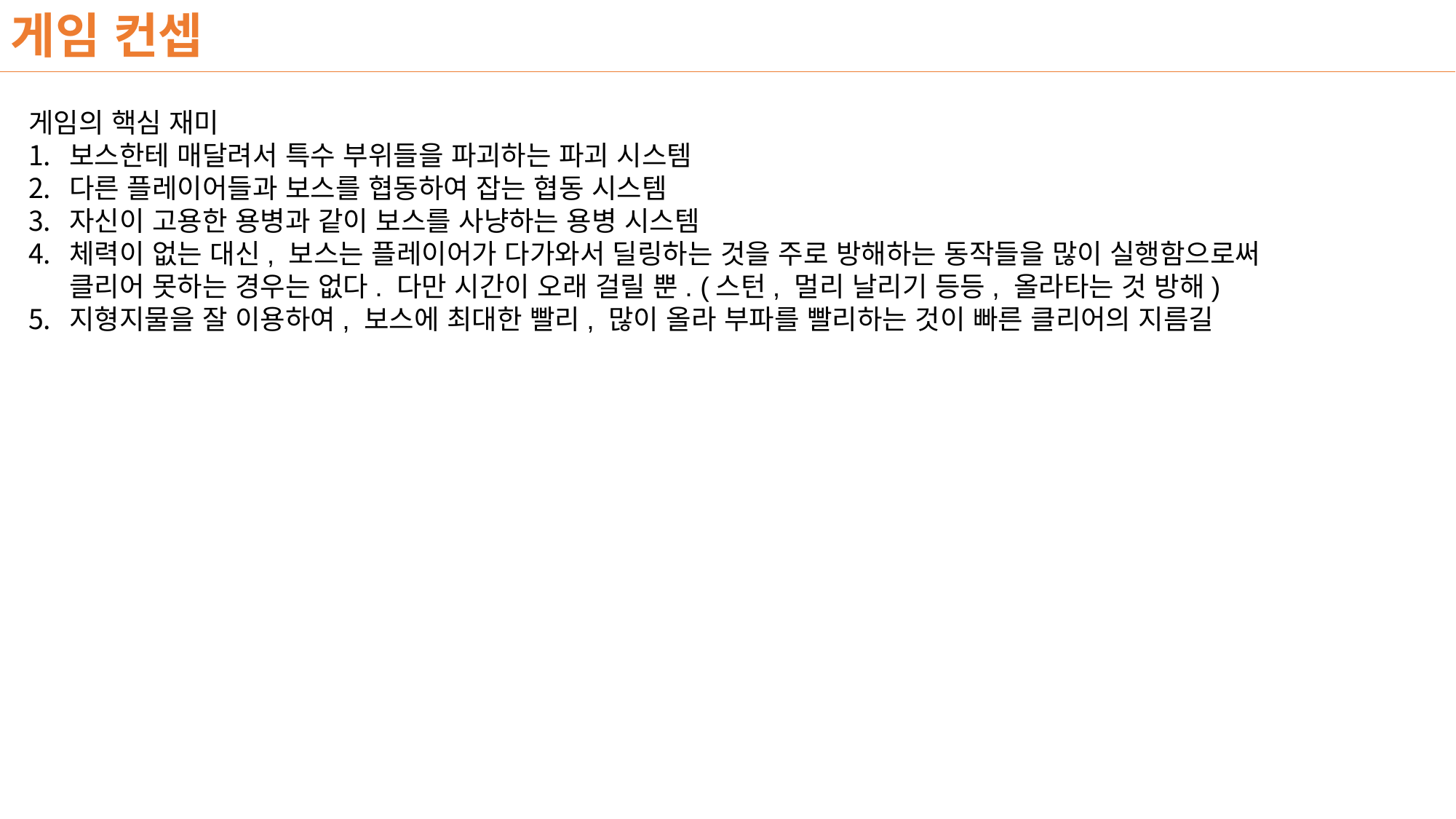

게임 컨셉
게임의 핵심 재미
보스한테 매달려서 특수 부위들을 파괴하는 파괴 시스템
다른 플레이어들과 보스를 협동하여 잡는 협동 시스템
자신이 고용한 용병과 같이 보스를 사냥하는 용병 시스템
체력이 없는 대신, 보스는 플레이어가 다가와서 딜링하는 것을 주로 방해하는 동작들을 많이 실행함으로써 클리어 못하는 경우는 없다. 다만 시간이 오래 걸릴 뿐. (스턴, 멀리 날리기 등등, 올라타는 것 방해)
지형지물을 잘 이용하여, 보스에 최대한 빨리, 많이 올라 부파를 빨리하는 것이 빠른 클리어의 지름길